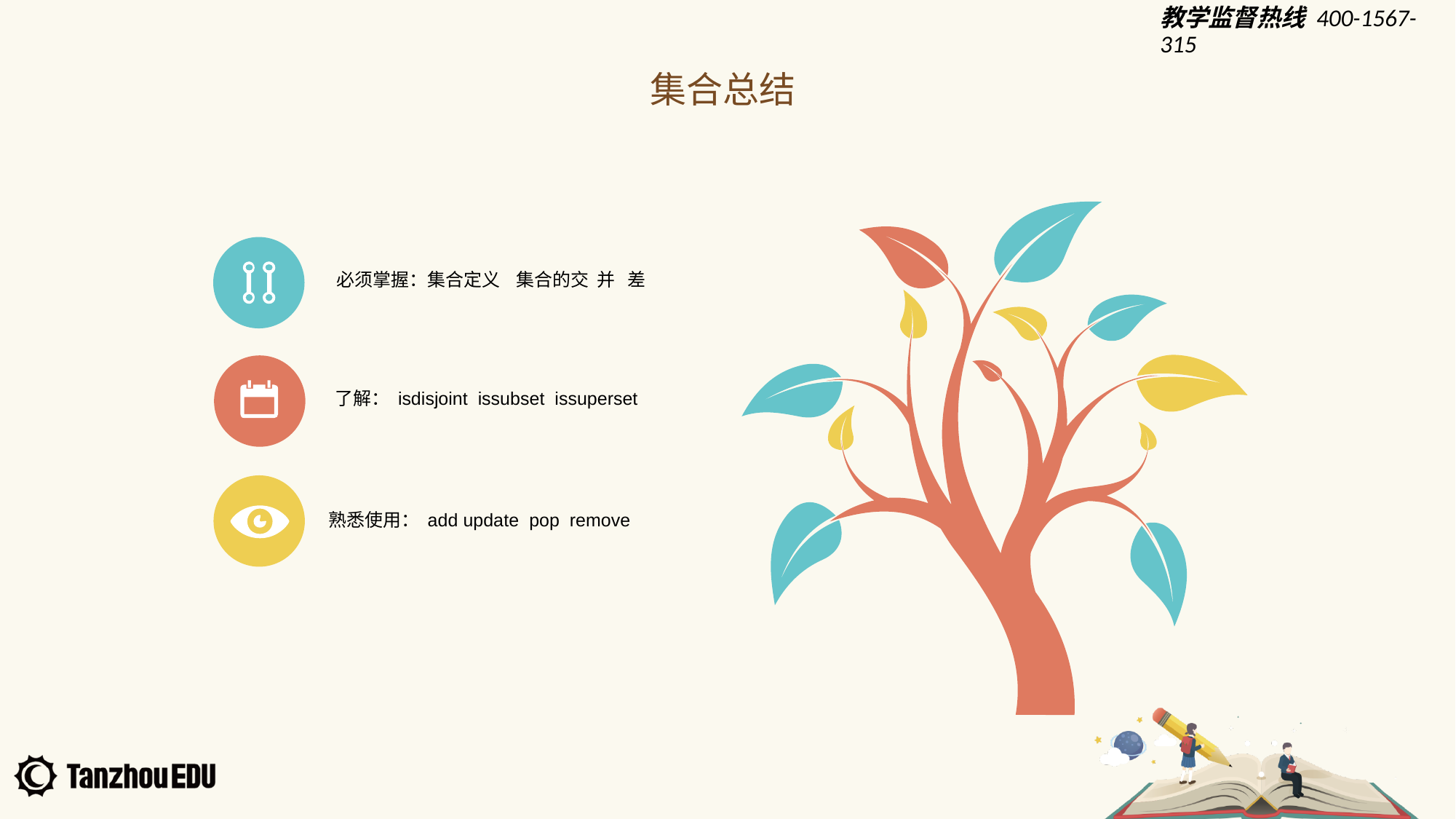

集合总结

必须掌握：集合定义    集合的交  并   差

了解： isdisjoint  issubset  issuperset

熟悉使用： add update  pop  remove